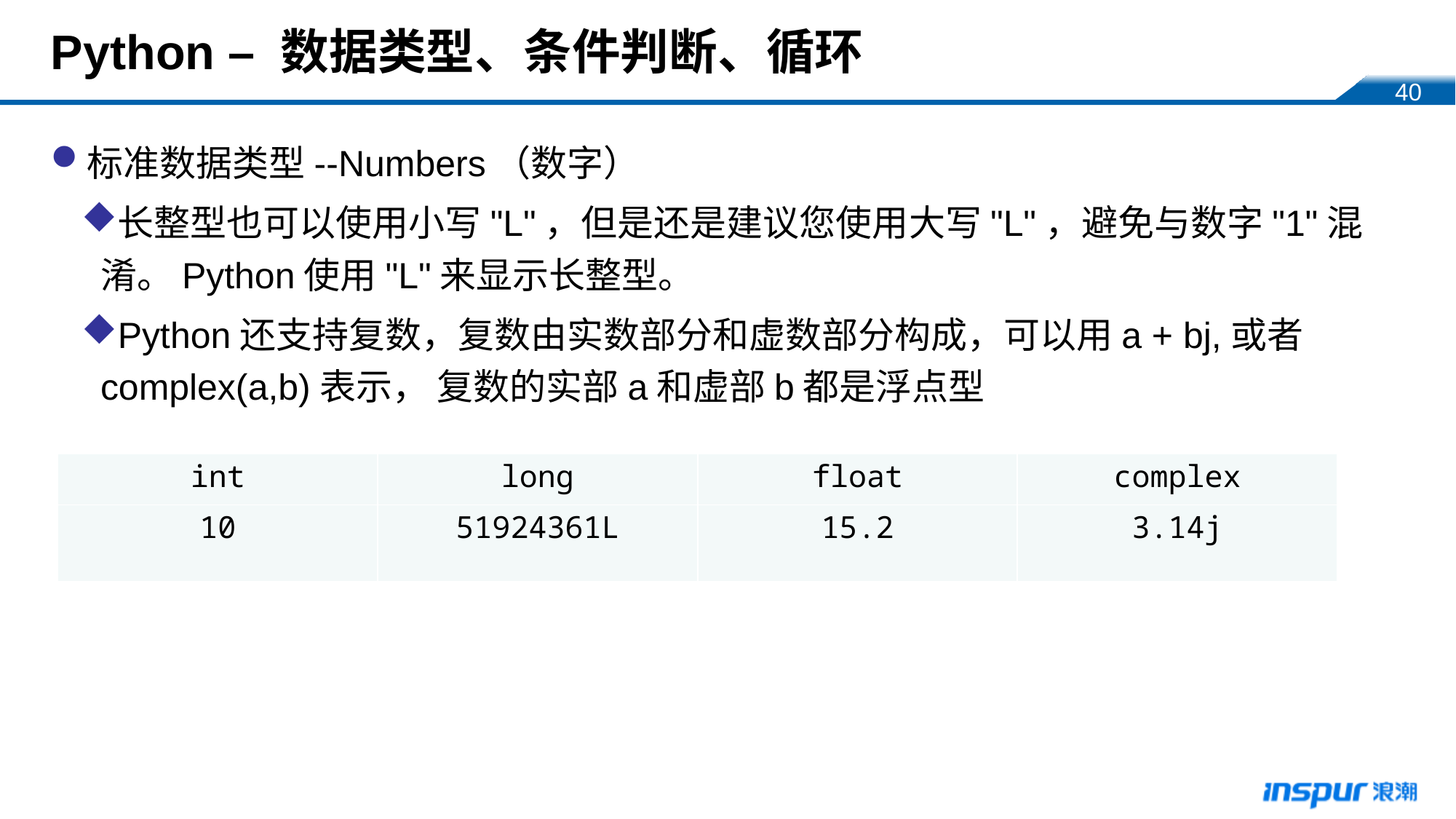

# Python – 数据类型、条件判断、循环
标准数据类型--Numbers（数字）
长整型也可以使用小写"L"，但是还是建议您使用大写"L"，避免与数字"1"混淆。Python使用"L"来显示长整型。
Python还支持复数，复数由实数部分和虚数部分构成，可以用a + bj,或者complex(a,b)表示， 复数的实部a和虚部b都是浮点型
| int | long | float | complex |
| --- | --- | --- | --- |
| 10 | 51924361L | 15.2 | 3.14j |